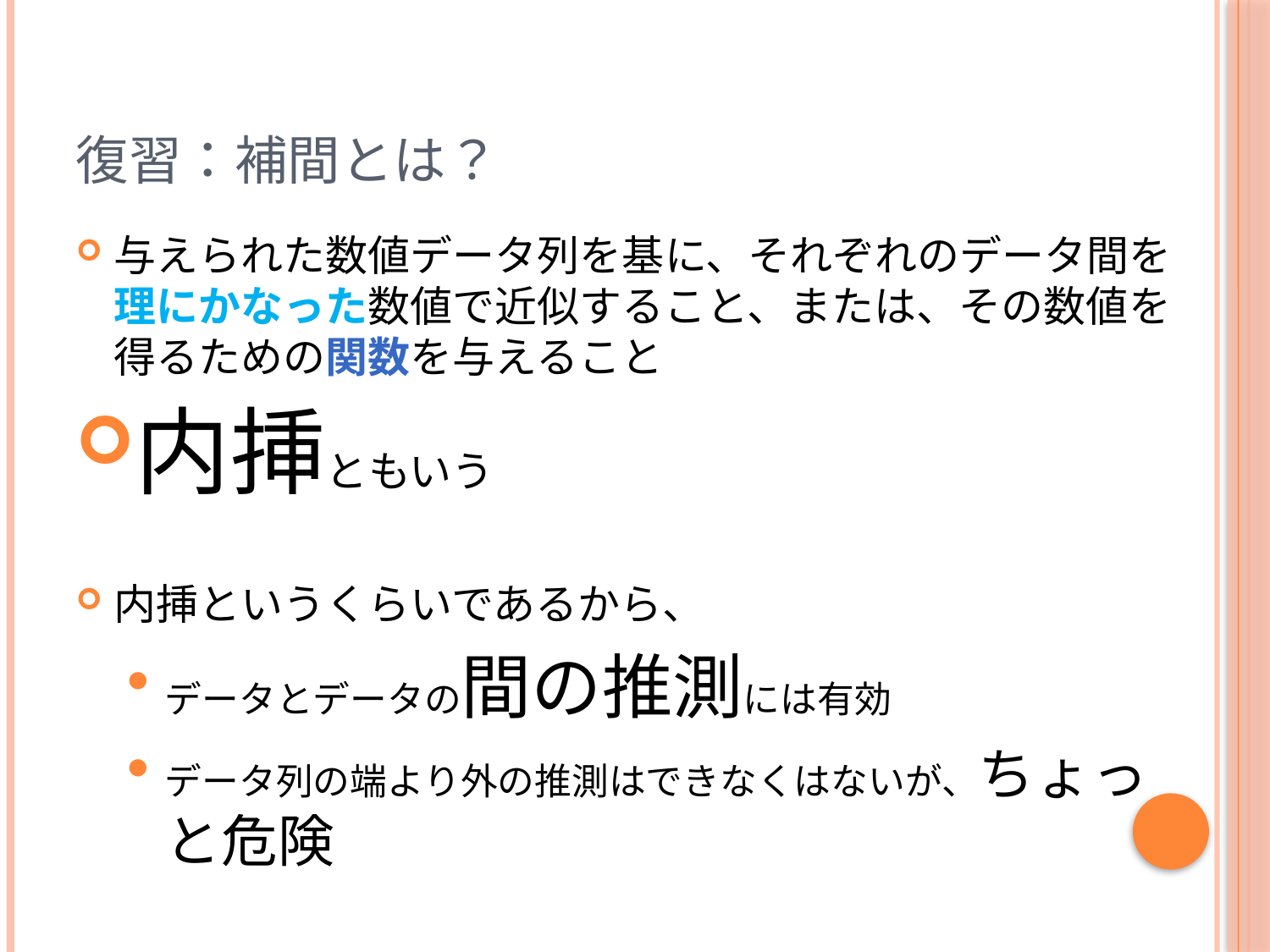

# 復習：補間とは？
与えられた数値データ列を基に、それぞれのデータ間を理にかなった数値で近似すること、または、その数値を得るための関数を与えること
内挿ともいう

内挿というくらいであるから、
データとデータの間の推測には有効
データ列の端より外の推測はできなくはないが、ちょっと危険